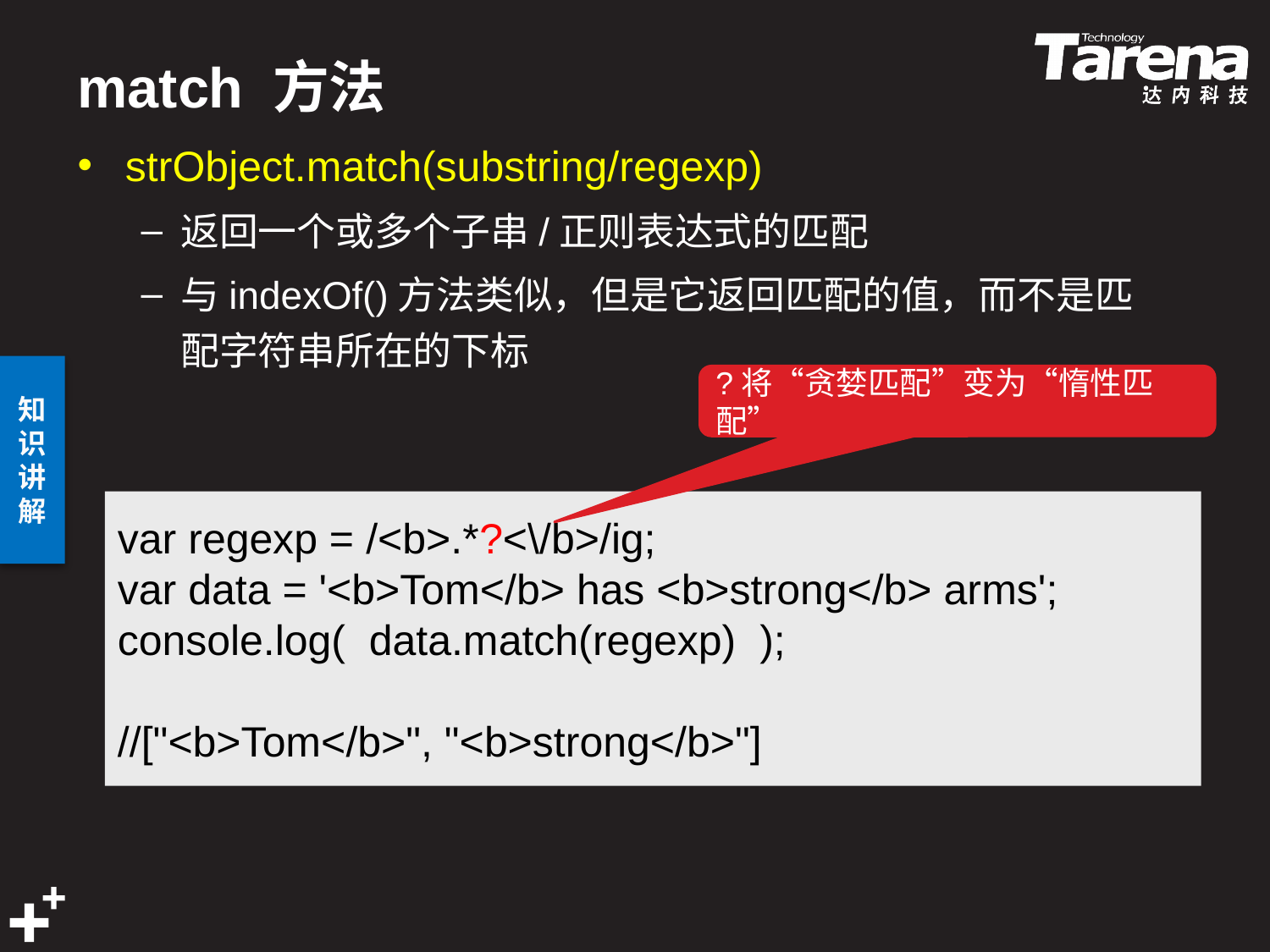

# match 方法
strObject.match(substring/regexp)
返回一个或多个子串/正则表达式的匹配
与indexOf()方法类似，但是它返回匹配的值，而不是匹配字符串所在的下标
?将“贪婪匹配”变为“惰性匹配”
var regexp = /<b>.*?<\/b>/ig;
var data = '<b>Tom</b> has <b>strong</b> arms';
console.log(  data.match(regexp)  );

//["<b>Tom</b>", "<b>strong</b>"]